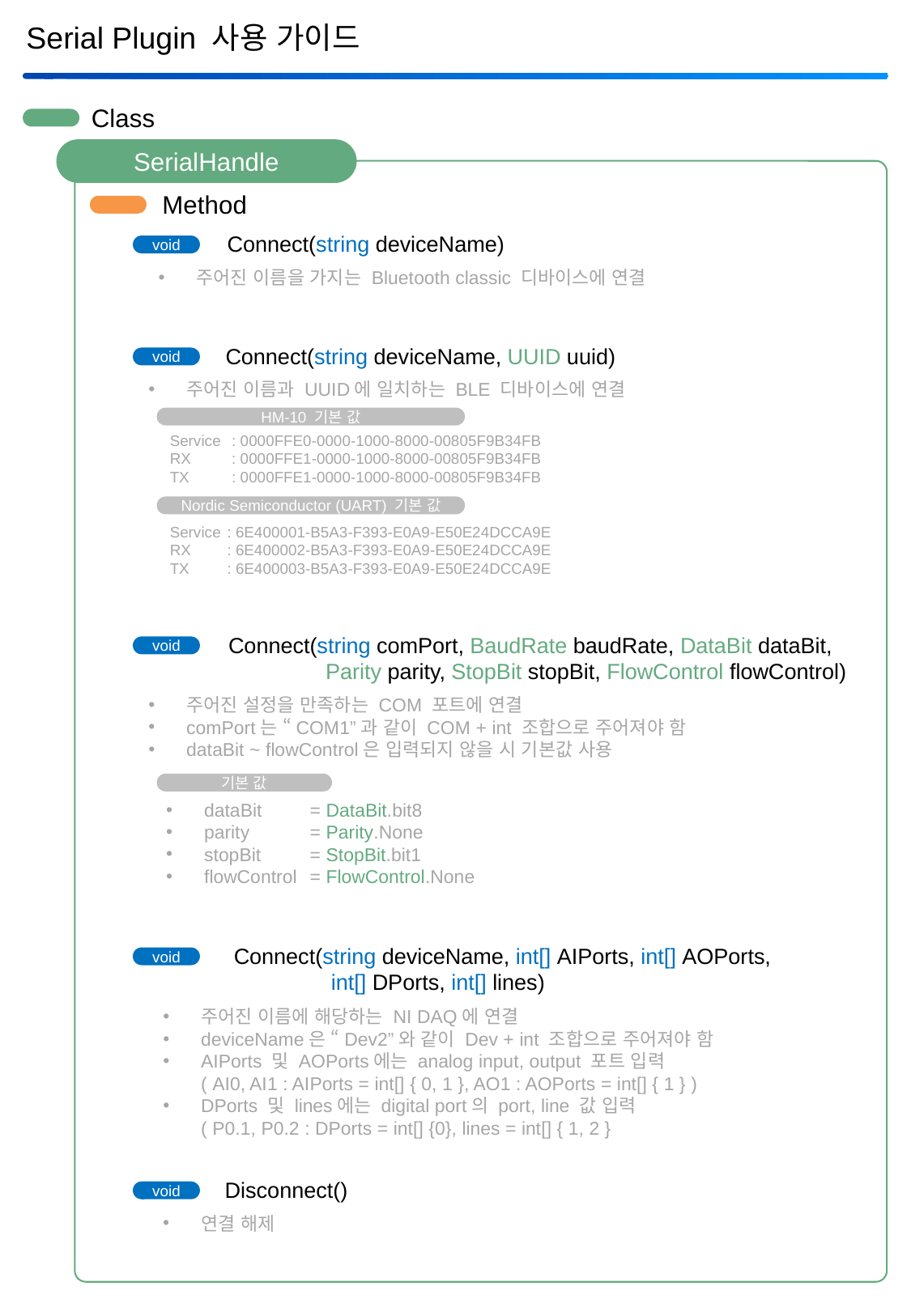

Serial Plugin 사용 가이드

Class

SerialHandle

Method

Connect(string deviceName)
void
주어진 이름을 가지는 Bluetooth classic 디바이스에 연결
Connect(string deviceName, UUID uuid)
void
주어진 이름과 UUID에 일치하는 BLE 디바이스에 연결
HM-10 기본 값
Service
RX
TX
: 0000FFE0-0000-1000-8000-00805F9B34FB
: 0000FFE1-0000-1000-8000-00805F9B34FB
: 0000FFE1-0000-1000-8000-00805F9B34FB
Nordic Semiconductor (UART) 기본 값
Service
RX
TX
: 6E400001-B5A3-F393-E0A9-E50E24DCCA9E
: 6E400002-B5A3-F393-E0A9-E50E24DCCA9E
: 6E400003-B5A3-F393-E0A9-E50E24DCCA9E
Connect(string comPort, BaudRate baudRate, DataBit dataBit,
                Parity parity, StopBit stopBit, FlowControl flowControl)
void
주어진 설정을 만족하는 COM 포트에 연결
comPort는 “COM1”과 같이 COM + int 조합으로 주어져야 함
dataBit ~ flowControl은 입력되지 않을 시 기본값 사용
기본 값
dataBit
parity
stopBit
flowControl
= DataBit.bit8
= Parity.None
= StopBit.bit1
= FlowControl.None
Connect(string deviceName, int[] AIPorts, int[] AOPorts,
                int[] DPorts, int[] lines)
void
주어진 이름에 해당하는 NI DAQ에 연결
deviceName은 “Dev2”와 같이 Dev + int 조합으로 주어져야 함
AIPorts 및 AOPorts에는 analog input, output 포트 입력
( AI0, AI1 : AIPorts = int[] { 0, 1 }, AO1 : AOPorts = int[] { 1 } )
DPorts 및 lines에는 digital port의 port, line 값 입력
( P0.1, P0.2 : DPorts = int[] {0}, lines = int[] { 1, 2 }
Disconnect()
void
연결 해제